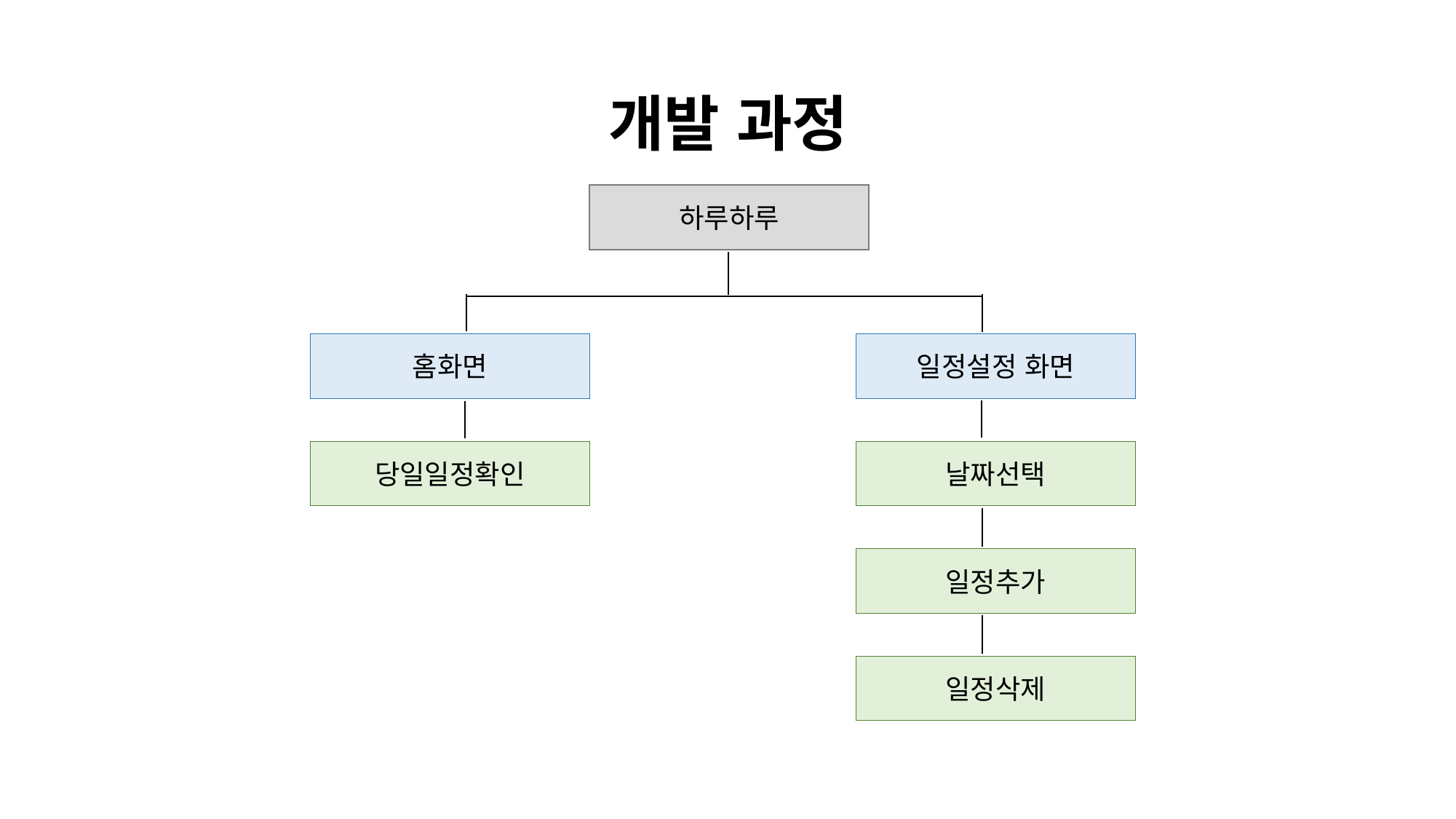

개발 과정
하루하루
홈화면
일정설정 화면
당일일정확인
날짜선택
일정추가
일정삭제